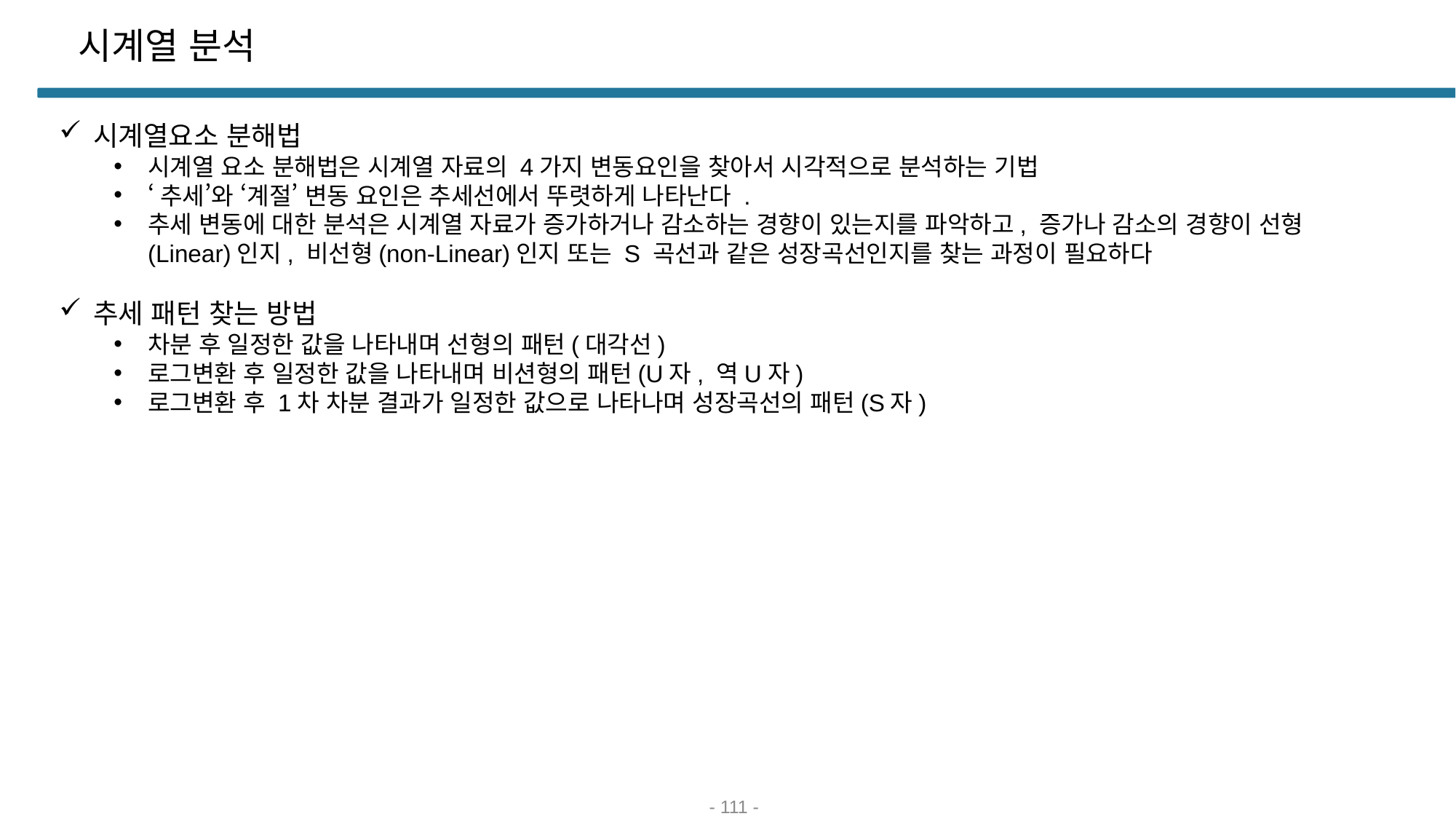

시계열 분석
#
시계열요소 분해법
시계열 요소 분해법은 시계열 자료의 4가지 변동요인을 찾아서 시각적으로 분석하는 기법
‘추세’와 ‘계절’ 변동 요인은 추세선에서 뚜렷하게 나타난다 .
추세 변동에 대한 분석은 시계열 자료가 증가하거나 감소하는 경향이 있는지를 파악하고, 증가나 감소의 경향이 선형(Linear)인지, 비선형(non-Linear)인지 또는 S 곡선과 같은 성장곡선인지를 찾는 과정이 필요하다

추세 패턴 찾는 방법
차분 후 일정한 값을 나타내며 선형의 패턴(대각선)
로그변환 후 일정한 값을 나타내며 비션형의 패턴(U자, 역U자)
로그변환 후 1차 차분 결과가 일정한 값으로 나타나며 성장곡선의 패턴(S자)
- 111 -